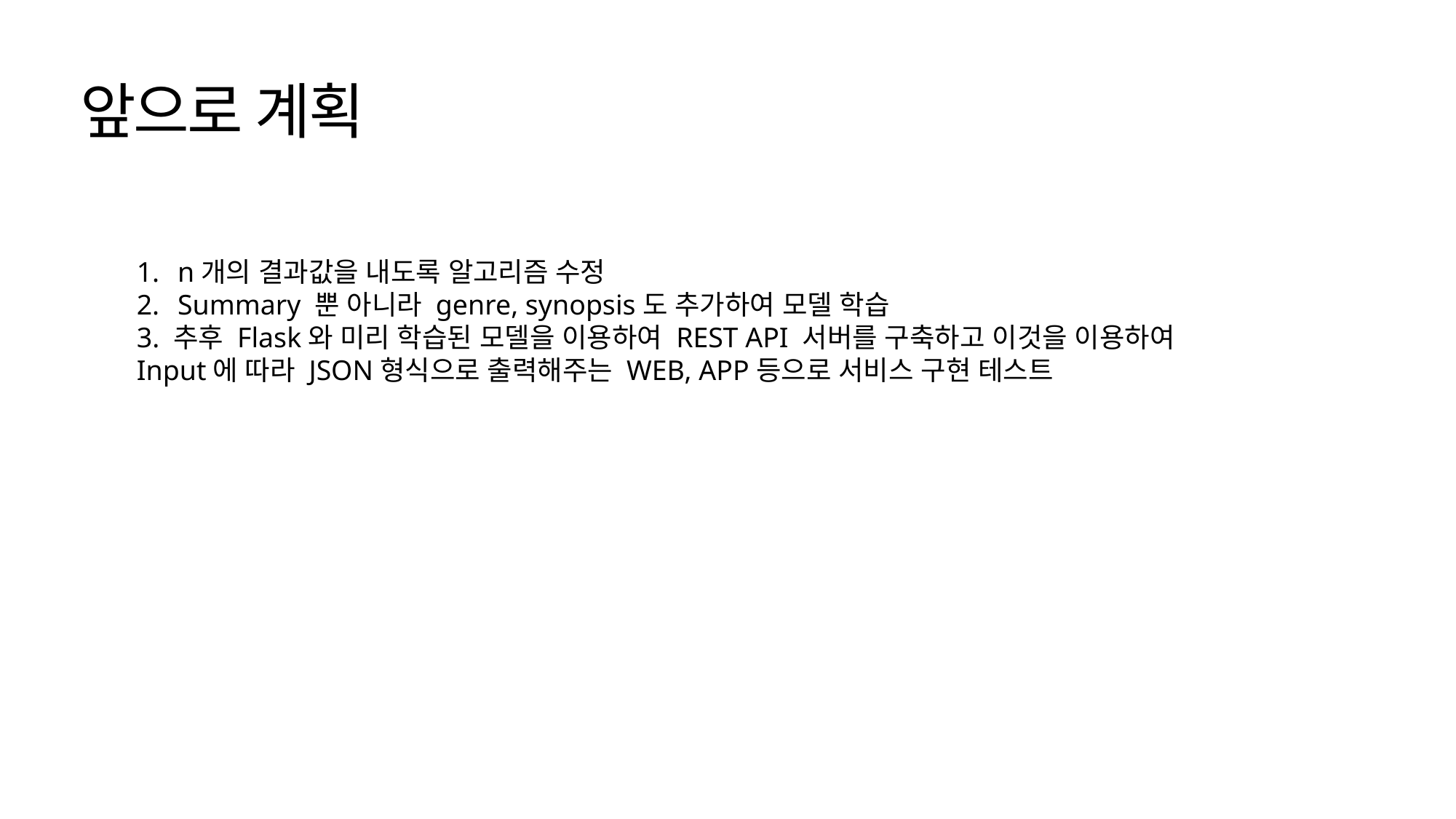

# 앞으로 계획
n개의 결과값을 내도록 알고리즘 수정
Summary 뿐 아니라 genre, synopsis도 추가하여 모델 학습
3. 추후 Flask와 미리 학습된 모델을 이용하여 REST API 서버를 구축하고 이것을 이용하여
Input에 따라 JSON형식으로 출력해주는 WEB, APP등으로 서비스 구현 테스트